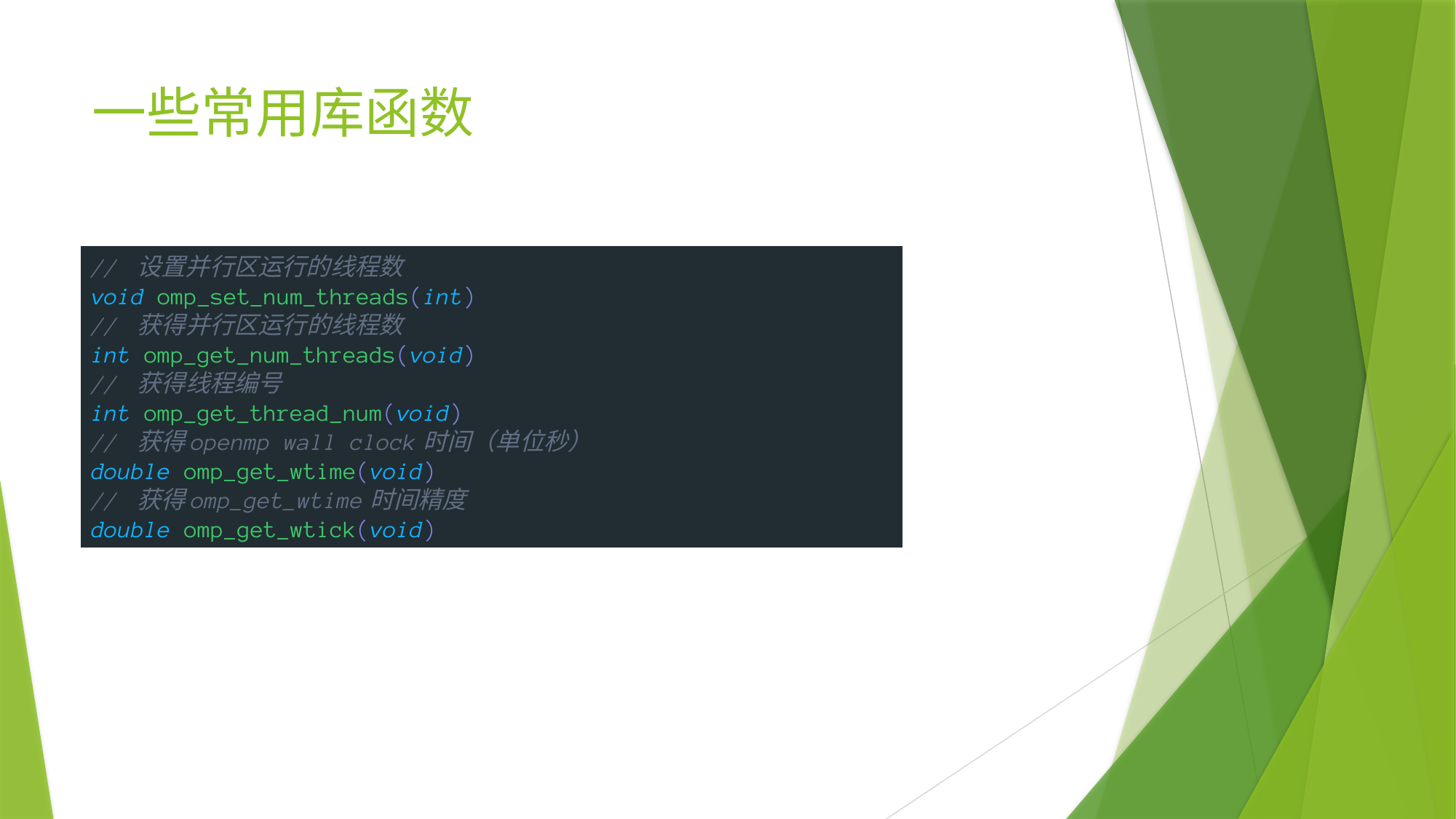

# 一些常用库函数
// 设置并行区运行的线程数
void omp_set_num_threads(int)
// 获得并行区运行的线程数
int omp_get_num_threads(void)
// 获得线程编号
int omp_get_thread_num(void)
// 获得openmp wall clock时间（单位秒）
double omp_get_wtime(void)
// 获得omp_get_wtime时间精度
double omp_get_wtick(void)